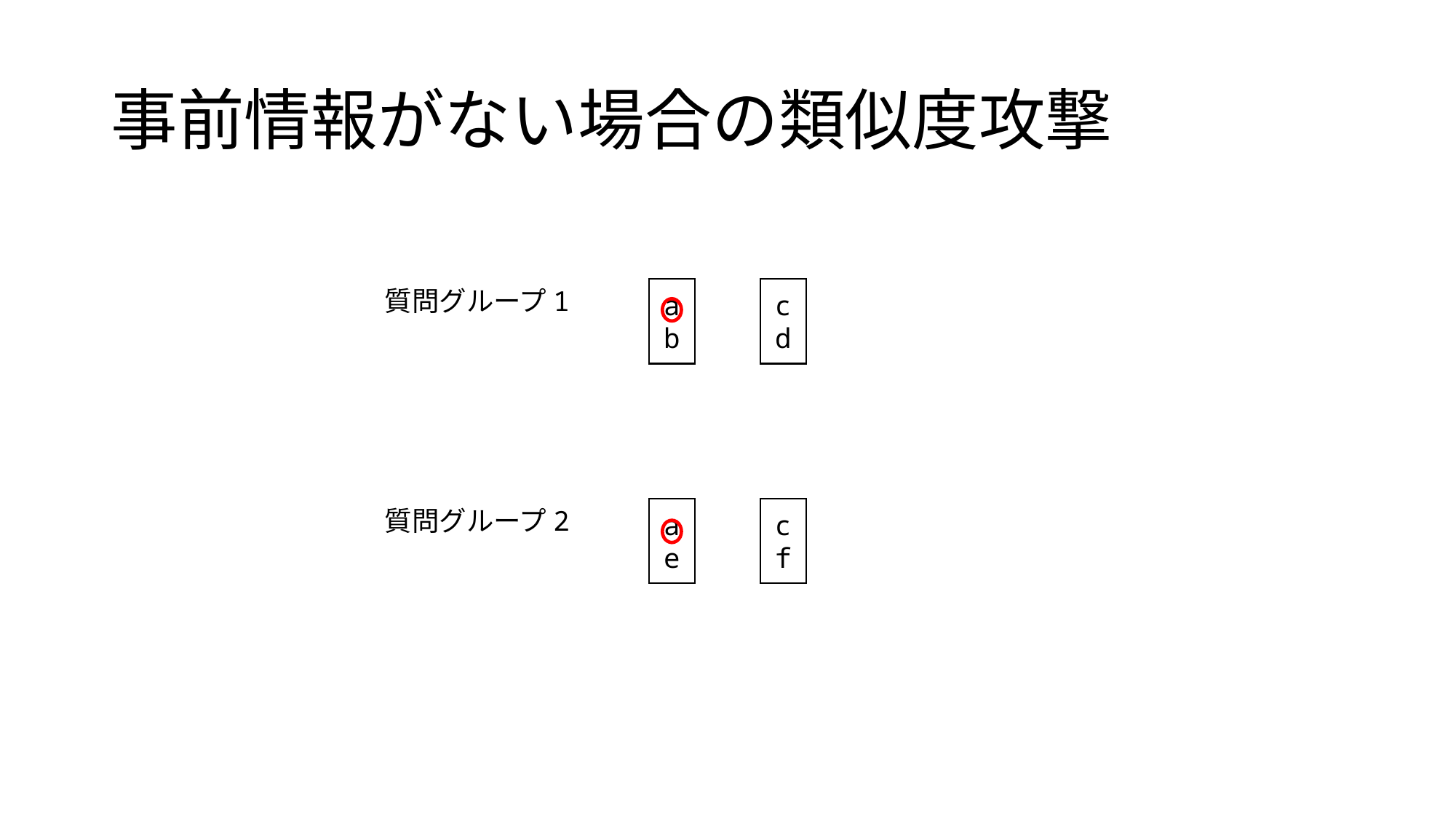

# 事前情報がない場合の類似度攻撃
a
b
c
d
質問グループ1

質問グループ2
a
e
c
f